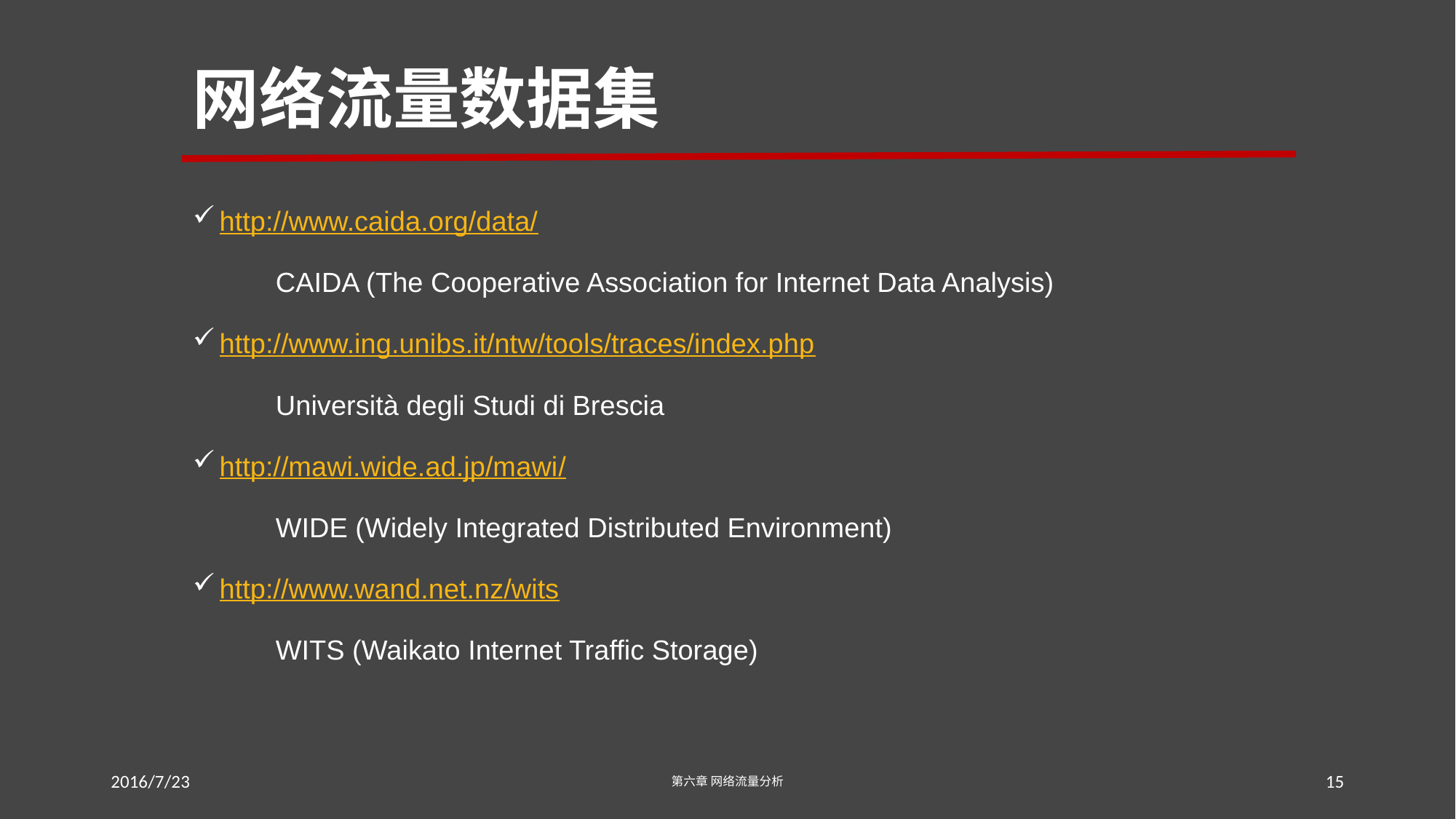

# 网络流量数据集
http://www.caida.org/data/
	CAIDA (The Cooperative Association for Internet Data Analysis)
http://www.ing.unibs.it/ntw/tools/traces/index.php
	Università degli Studi di Brescia
http://mawi.wide.ad.jp/mawi/
	WIDE (Widely Integrated Distributed Environment)
http://www.wand.net.nz/wits
	WITS (Waikato Internet Traffic Storage)

2016/7/23
第六章 网络流量分析
15